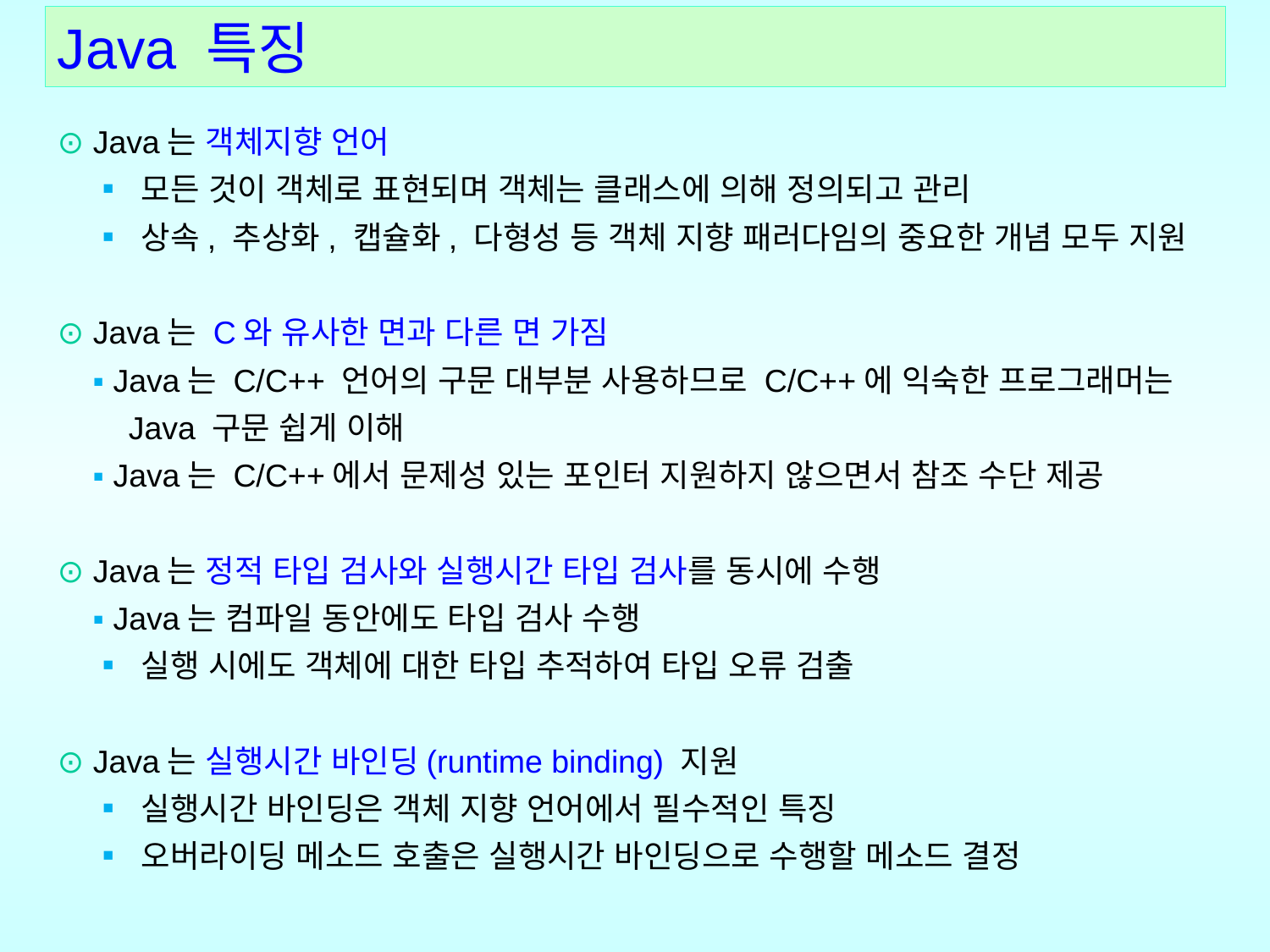

Java 특징
⊙ Java는 객체지향 언어
    ▪ 모든 것이 객체로 표현되며 객체는 클래스에 의해 정의되고 관리
    ▪ 상속, 추상화, 캡슐화, 다형성 등 객체 지향 패러다임의 중요한 개념 모두 지원

⊙ Java는 C와 유사한 면과 다른 면 가짐
    ▪ Java는 C/C++ 언어의 구문 대부분 사용하므로 C/C++에 익숙한 프로그래머는
        Java 구문 쉽게 이해
    ▪ Java는 C/C++에서 문제성 있는 포인터 지원하지 않으면서 참조 수단 제공

⊙ Java는 정적 타입 검사와 실행시간 타입 검사를 동시에 수행
    ▪ Java는 컴파일 동안에도 타입 검사 수행
    ▪ 실행 시에도 객체에 대한 타입 추적하여 타입 오류 검출

⊙ Java는 실행시간 바인딩(runtime binding) 지원
    ▪ 실행시간 바인딩은 객체 지향 언어에서 필수적인 특징
    ▪ 오버라이딩 메소드 호출은 실행시간 바인딩으로 수행할 메소드 결정